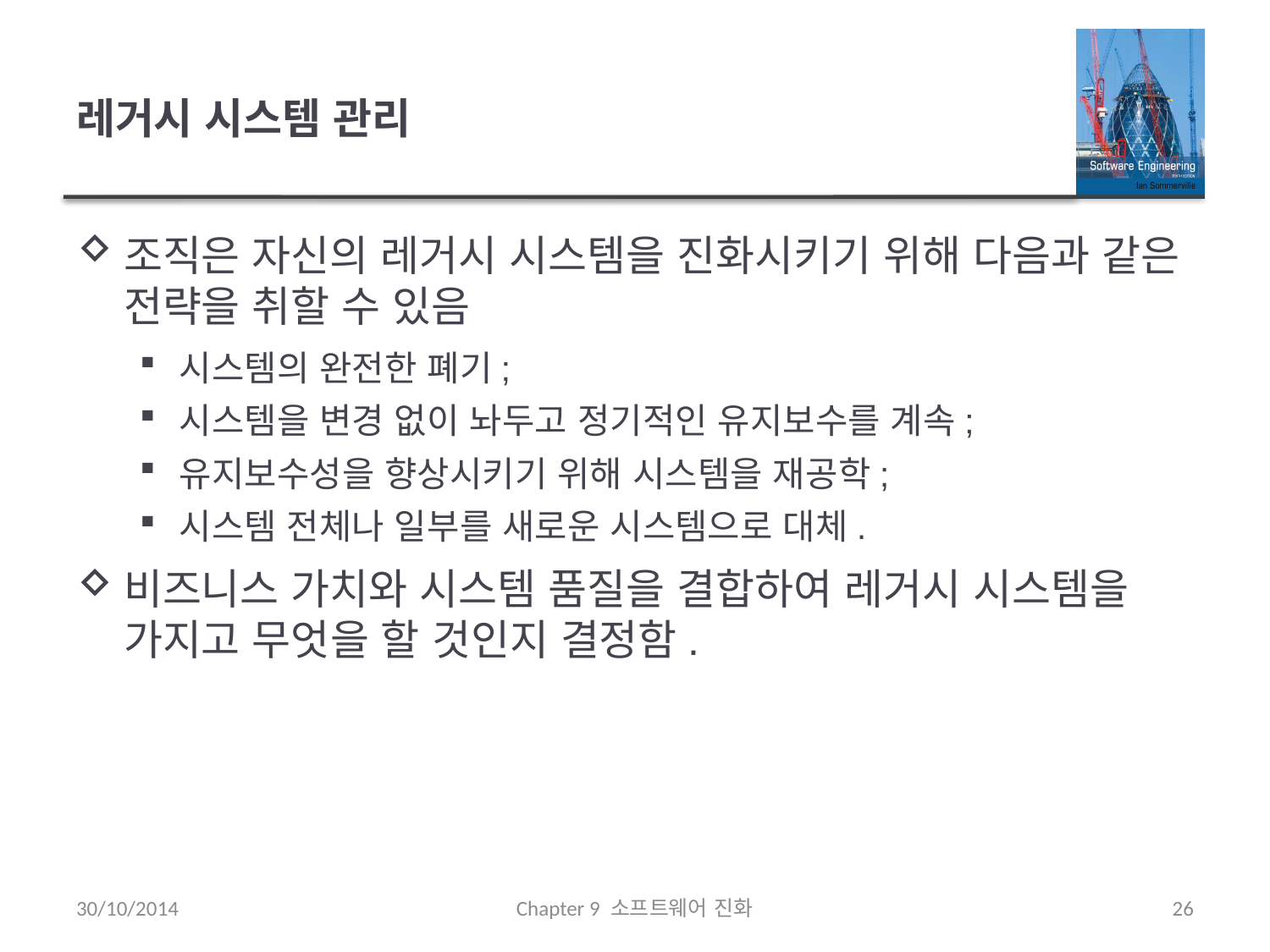

# 레거시 시스템 관리
조직은 자신의 레거시 시스템을 진화시키기 위해 다음과 같은 전략을 취할 수 있음
시스템의 완전한 폐기;
시스템을 변경 없이 놔두고 정기적인 유지보수를 계속;
유지보수성을 향상시키기 위해 시스템을 재공학;
시스템 전체나 일부를 새로운 시스템으로 대체.
비즈니스 가치와 시스템 품질을 결합하여 레거시 시스템을 가지고 무엇을 할 것인지 결정함.
30/10/2014
Chapter 9 소프트웨어 진화
26